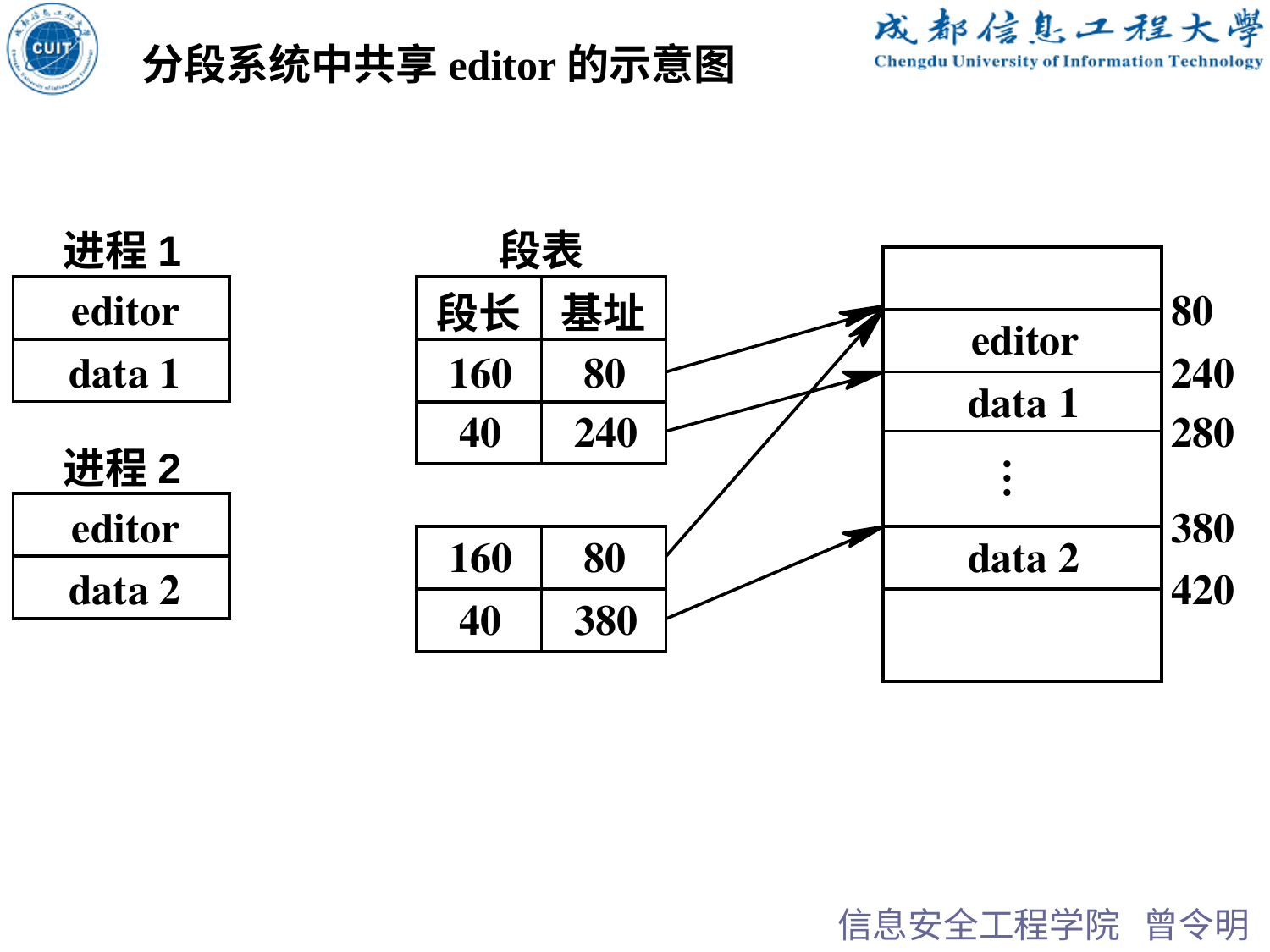

分段系统中共享editor的示意图
进程1
段表

editor
80
段长
基址

editor

data 1
160
80
240

data 1

40
240
280

进程2
…

editor
380

160
80
data 2

data 2
420

40
380